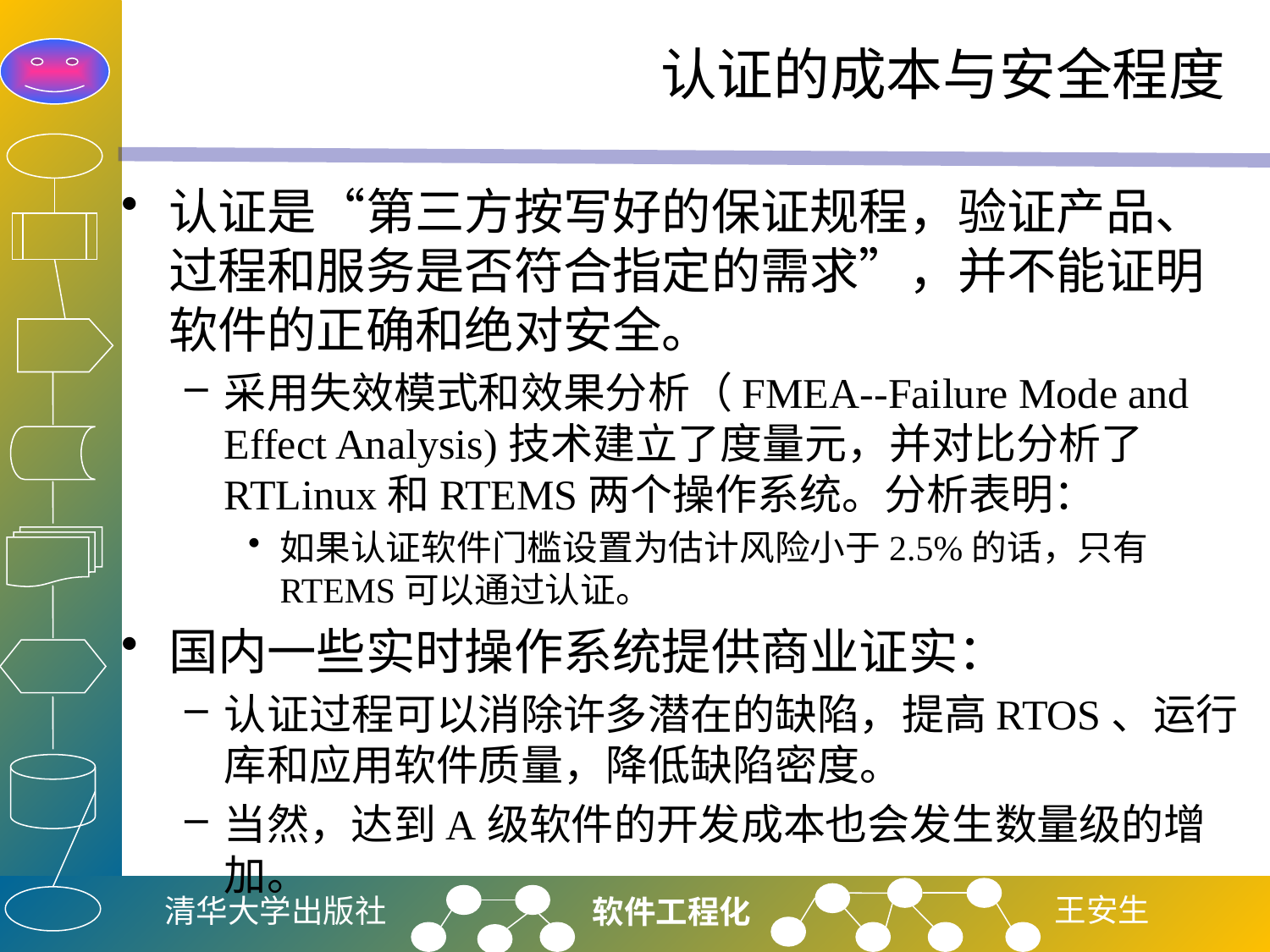

# 认证的成本与安全程度
认证是“第三方按写好的保证规程，验证产品、过程和服务是否符合指定的需求”，并不能证明软件的正确和绝对安全。
采用失效模式和效果分析（FMEA--Failure Mode and Effect Analysis)技术建立了度量元，并对比分析了RTLinux和RTEMS两个操作系统。分析表明：
如果认证软件门槛设置为估计风险小于2.5%的话，只有RTEMS可以通过认证。
国内一些实时操作系统提供商业证实：
认证过程可以消除许多潜在的缺陷，提高RTOS、运行库和应用软件质量，降低缺陷密度。
当然，达到A级软件的开发成本也会发生数量级的增加。